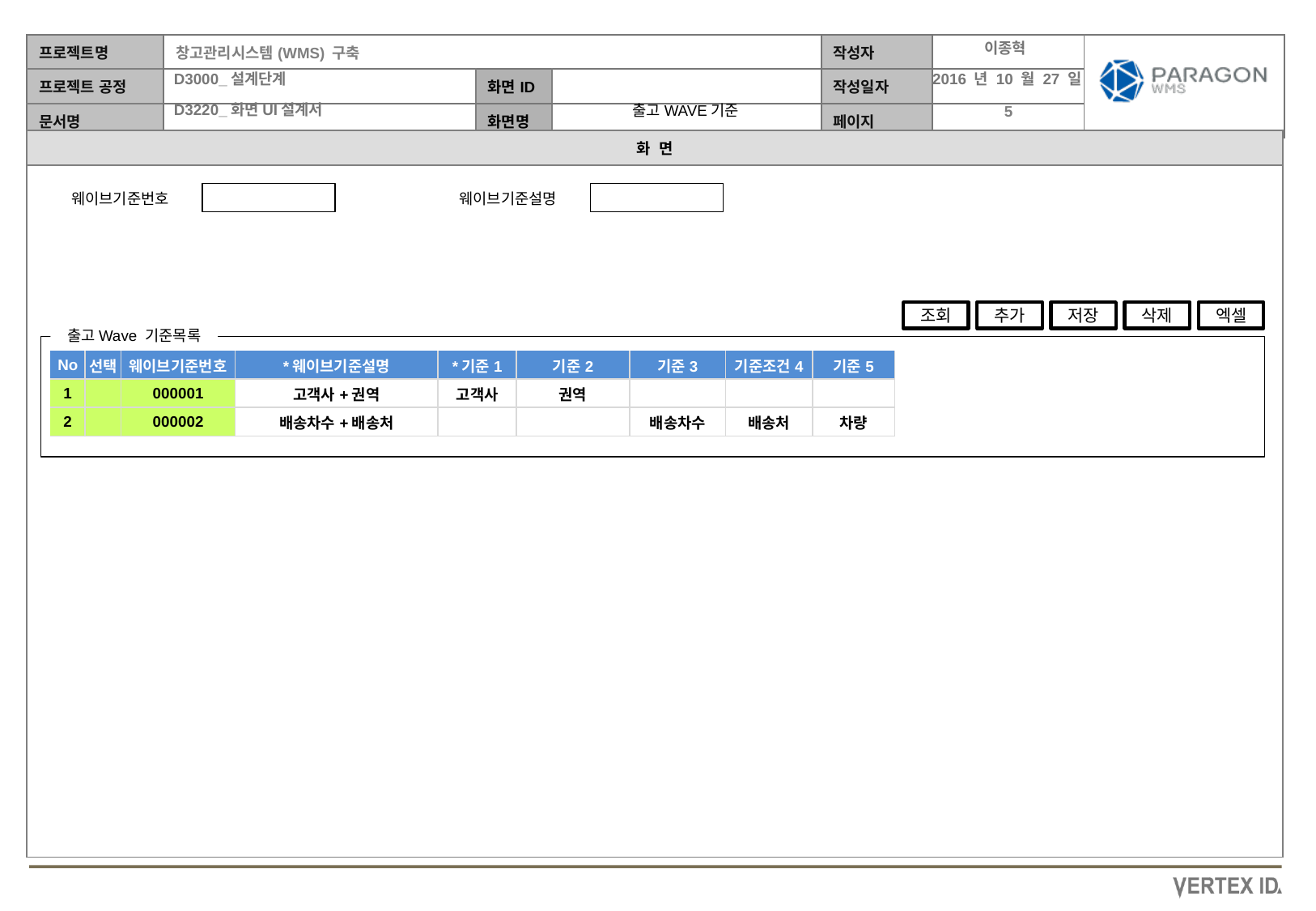

이종혁
2016 년 10 월 27 일
출고WAVE기준
웨이브기준번호

웨이브기준설명

조회
추가
저장
삭제
엑셀
출고Wave 기준목록

| No | 선택 | 웨이브기준번호 | \*웨이브기준설명 | \*기준1 | 기준2 | 기준3 | 기준조건4 | 기준5 |
| --- | --- | --- | --- | --- | --- | --- | --- | --- |
| 1 |  | 000001 | 고객사+권역 | 고객사 | 권역 |  |  |  |
| 2 |  | 000002 | 배송차수+배송처 |  |  | 배송차수 | 배송처 | 차량 |